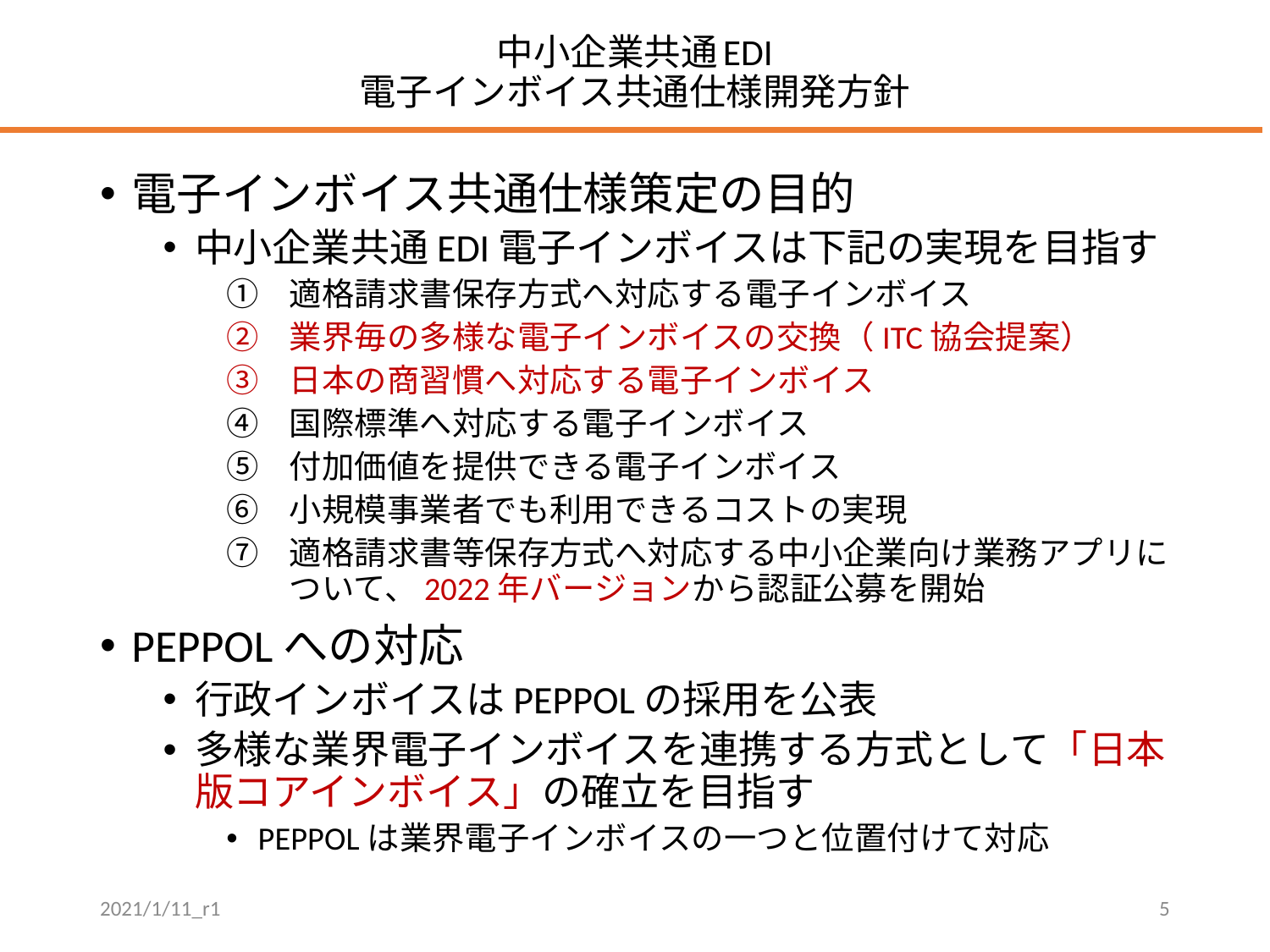

# 中小企業共通EDI 電子インボイス共通仕様開発方針
電子インボイス共通仕様策定の目的
中小企業共通EDI電子インボイスは下記の実現を目指す
適格請求書保存方式へ対応する電子インボイス
業界毎の多様な電子インボイスの交換（ITC協会提案）
日本の商習慣へ対応する電子インボイス
国際標準へ対応する電子インボイス
付加価値を提供できる電子インボイス
小規模事業者でも利用できるコストの実現
適格請求書等保存方式へ対応する中小企業向け業務アプリについて、2022年バージョンから認証公募を開始
PEPPOLへの対応
行政インボイスはPEPPOLの採用を公表
多様な業界電子インボイスを連携する方式として「日本版コアインボイス」の確立を目指す
PEPPOLは業界電子インボイスの一つと位置付けて対応
2021/1/11_r1
5